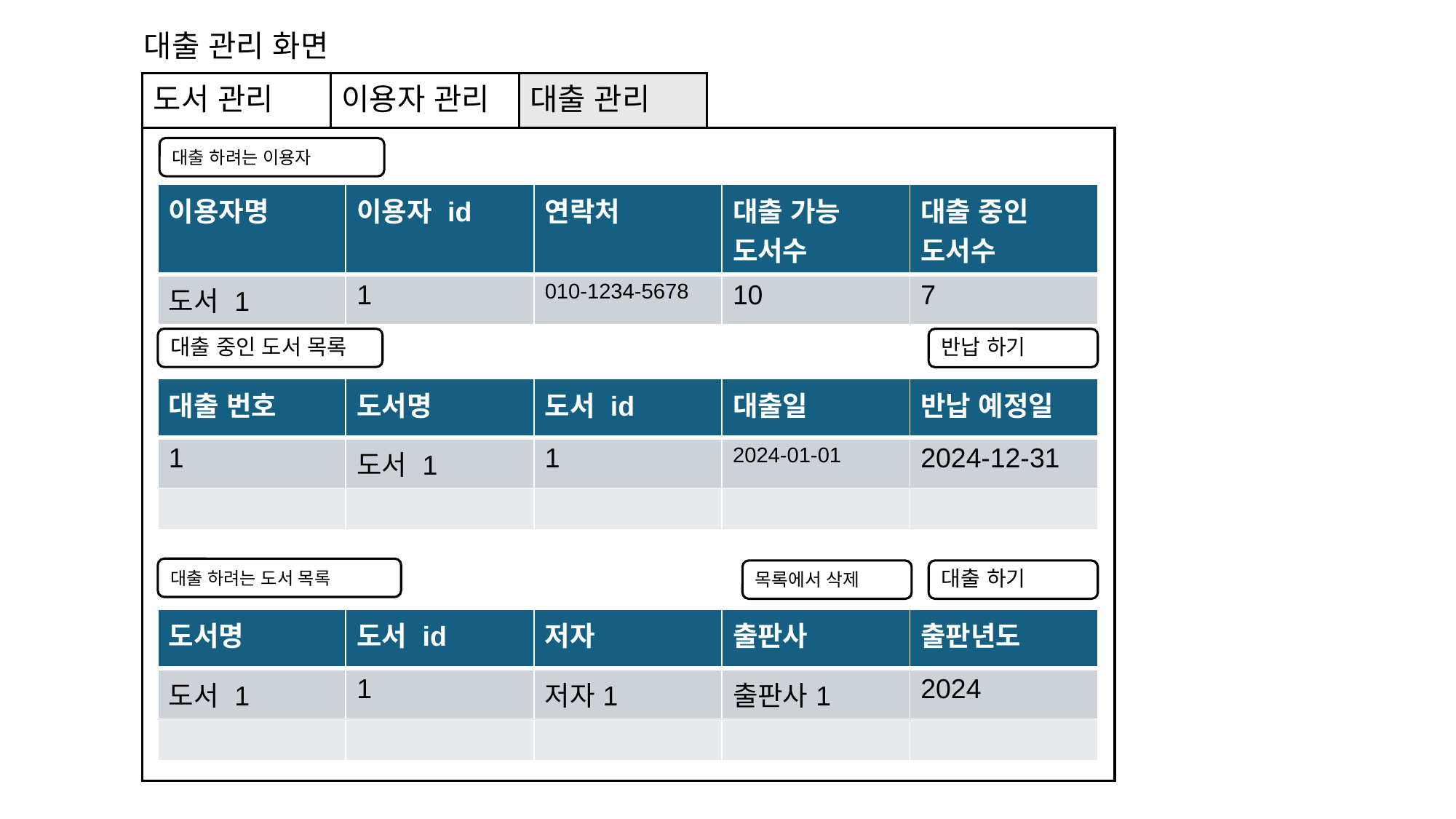

# 대출 관리 화면
도서 관리
이용자 관리
대출 관리

대출 하려는 이용자
| 이용자명 | 이용자 id | 연락처 | 대출 가능 도서수 | 대출 중인 도서수 |
| --- | --- | --- | --- | --- |
| 도서 1 | 1 | 010-1234-5678 | 10 | 7 |
대출 중인 도서 목록
반납 하기
| 대출 번호 | 도서명 | 도서 id | 대출일 | 반납 예정일 |
| --- | --- | --- | --- | --- |
| 1 | 도서 1 | 1 | 2024-01-01 | 2024-12-31 |
|  |  |  |  |  |
대출 하려는 도서 목록
목록에서 삭제
대출 하기
| 도서명 | 도서 id | 저자 | 출판사 | 출판년도 |
| --- | --- | --- | --- | --- |
| 도서 1 | 1 | 저자1 | 출판사1 | 2024 |
|  |  |  |  |  |